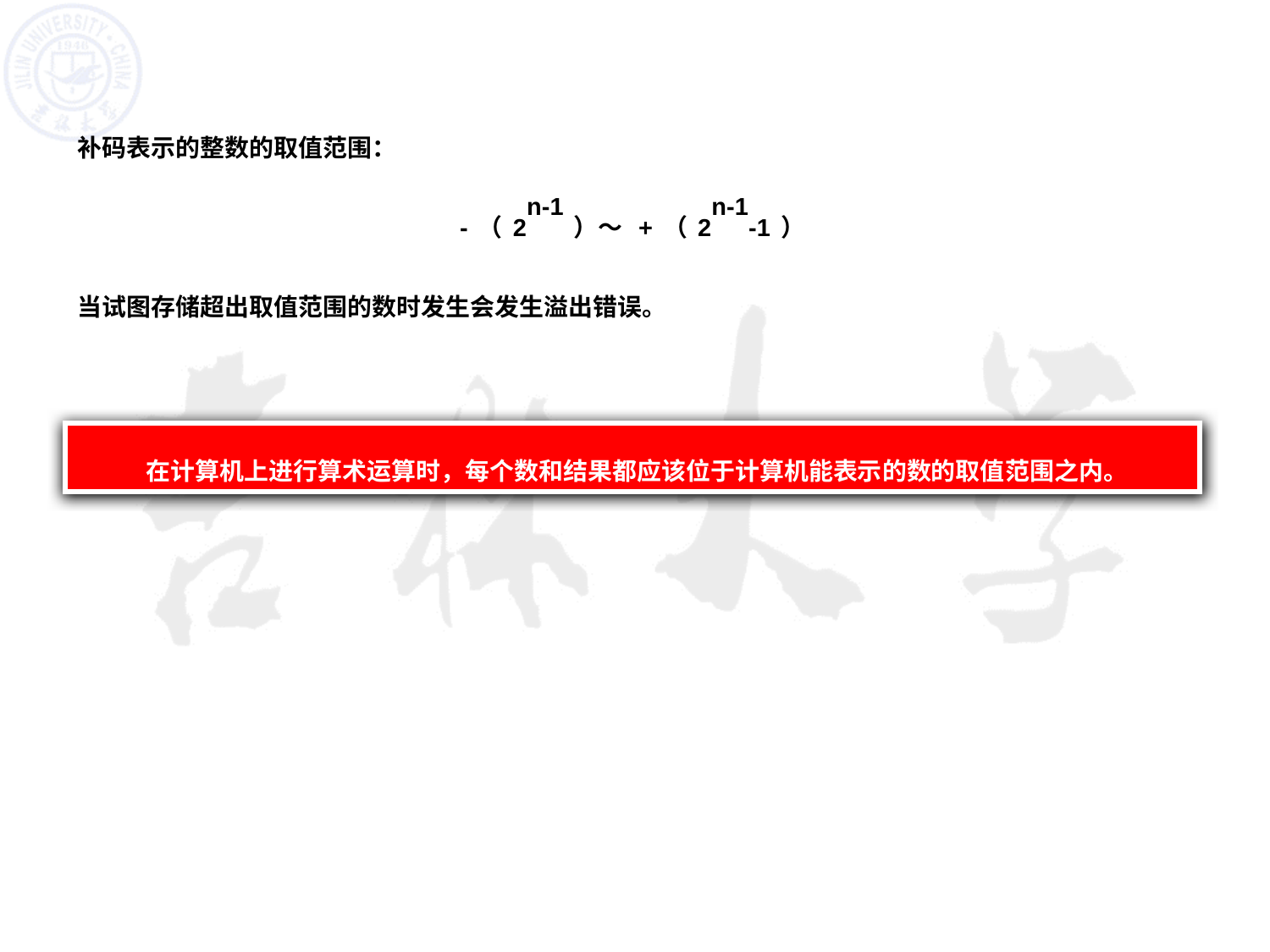

补码表示的整数的取值范围：
-（2n-1）～ +（2n-1-1）
当试图存储超出取值范围的数时发生会发生溢出错误。
 在计算机上进行算术运算时，每个数和结果都应该位于计算机能表示的数的取值范围之内。